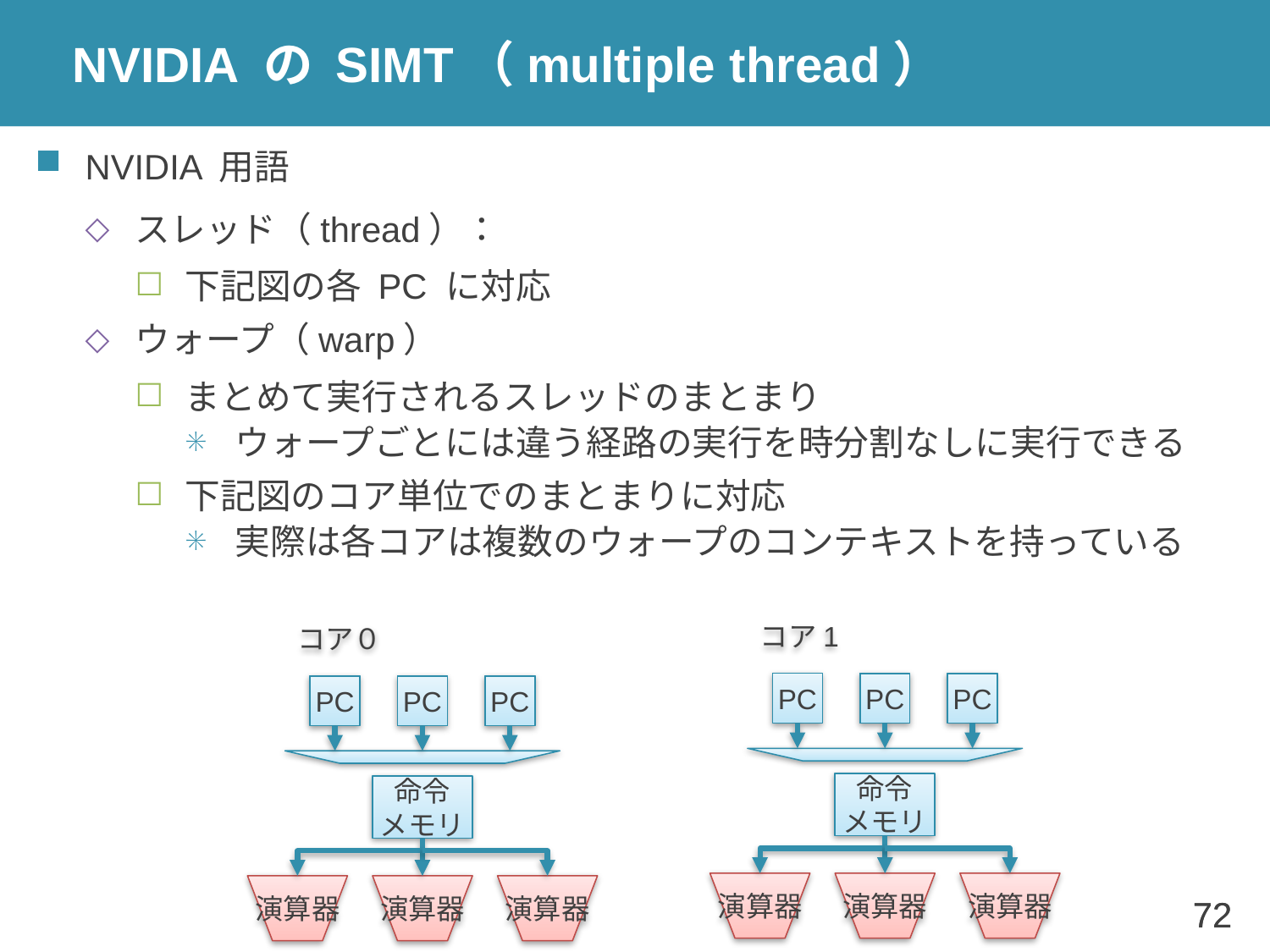

# NVIDIA の SIMT（multiple thread）
NVIDIA 用語
スレッド（thread）：
下記図の各 PC に対応
ウォープ（warp）
まとめて実行されるスレッドのまとまり
ウォープごとには違う経路の実行を時分割なしに実行できる
下記図のコア単位でのまとまりに対応
実際は各コアは複数のウォープのコンテキストを持っている
コア1
コア０
PC
PC
PC
PC
PC
PC

命令
メモリ
命令
メモリ

演算器
演算器
演算器
演算器
演算器
演算器